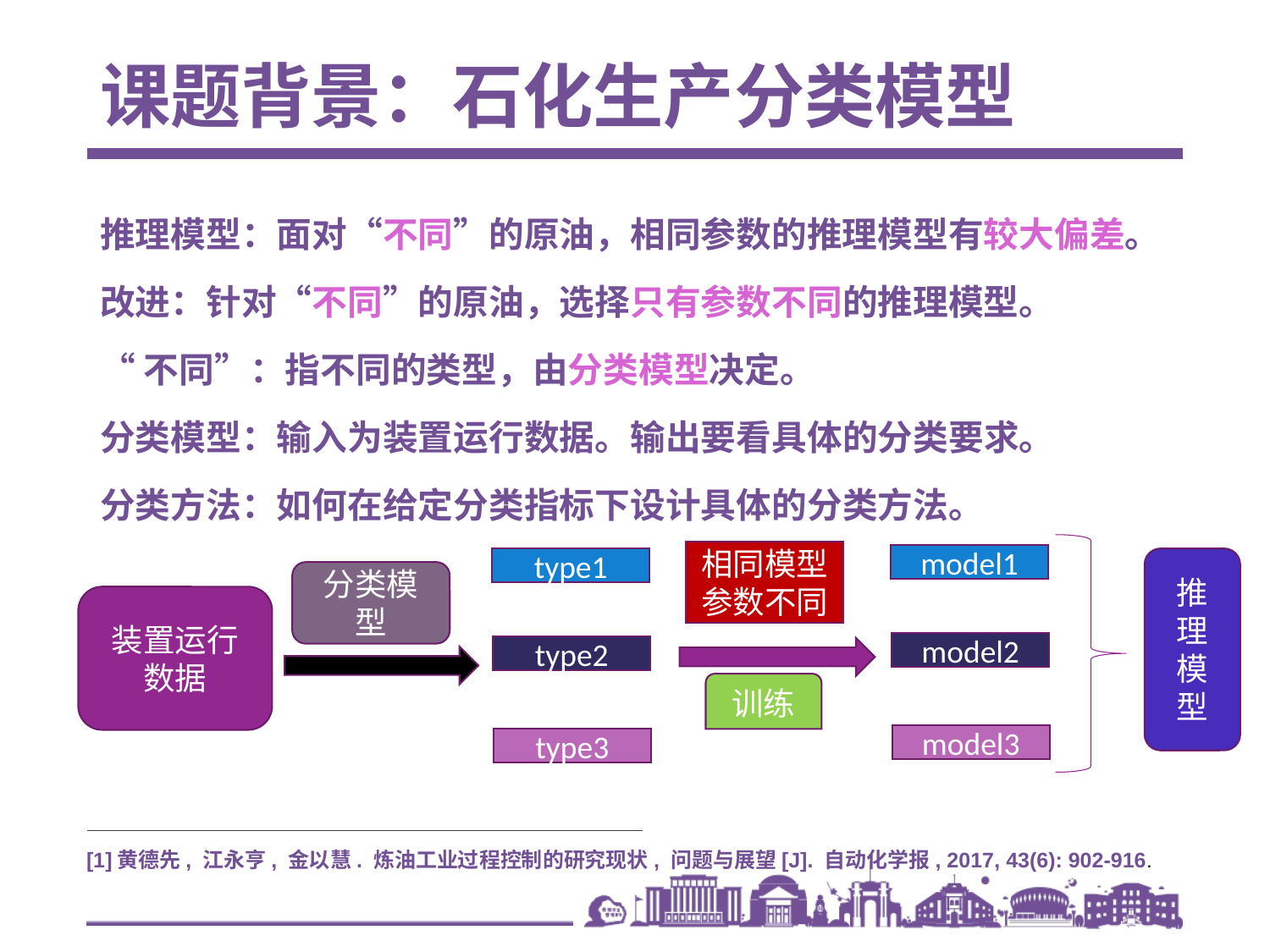

# 课题背景：石化生产分类模型
推理模型：面对“不同”的原油，相同参数的推理模型有较大偏差。
改进：针对“不同”的原油，选择只有参数不同的推理模型。
“不同”：指不同的类型，由分类模型决定。
分类模型：输入为装置运行数据。输出要看具体的分类要求。
分类方法：如何在给定分类指标下设计具体的分类方法。

相同模型参数不同
model1
type1
推理模型
分类模型
装置运行数据
model2
type2

训练
model3
type3
[1]黄德先, 江永亨, 金以慧. 炼油工业过程控制的研究现状, 问题与展望[J]. 自动化学报, 2017, 43(6): 902-916.